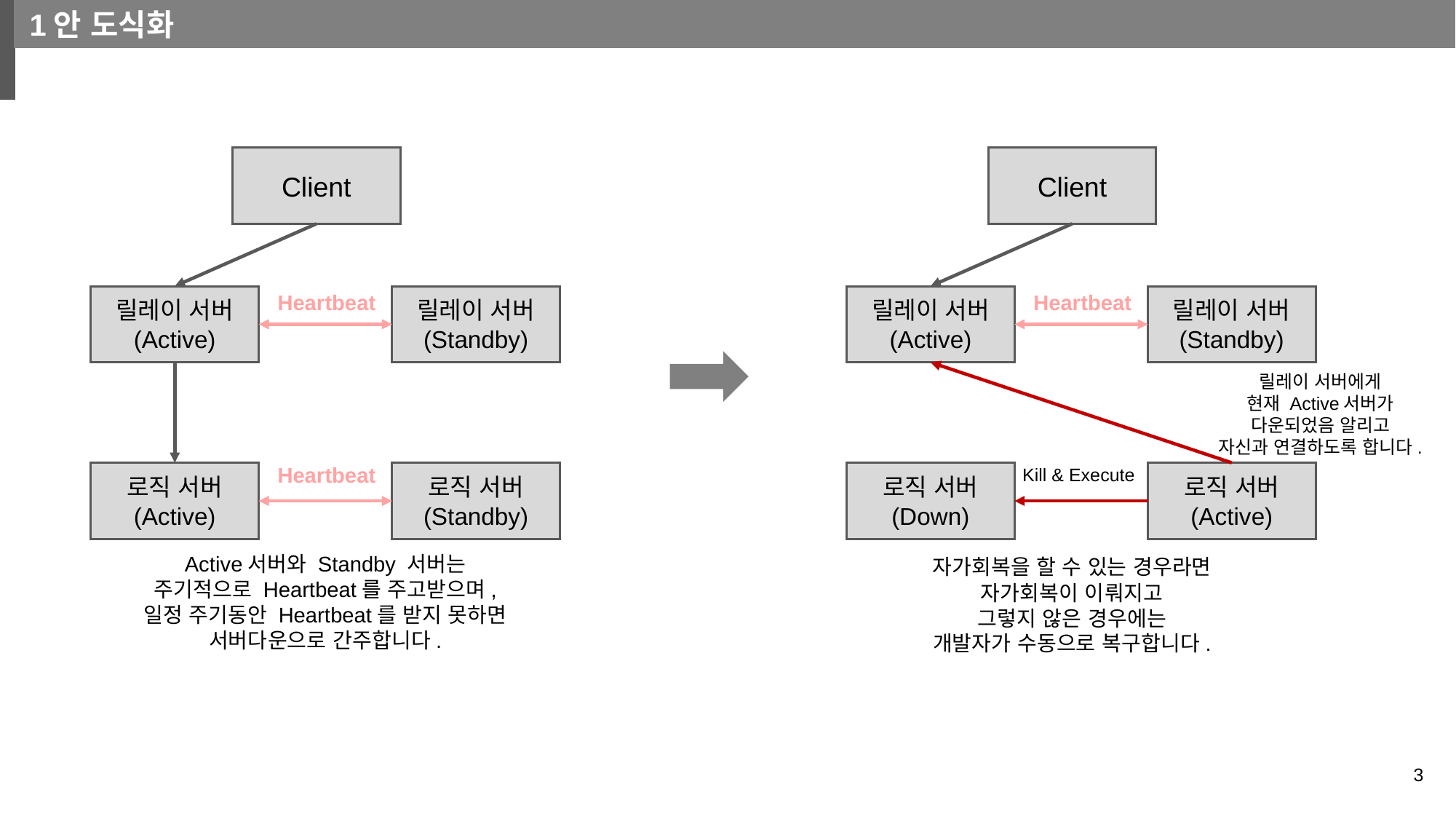

1안 도식화
Client
Client
Heartbeat
Heartbeat
릴레이 서버
(Active)
릴레이 서버
(Standby)
릴레이 서버
(Active)
릴레이 서버
(Standby)

릴레이 서버에게
현재 Active서버가
다운되었음 알리고
자신과 연결하도록 합니다.
Heartbeat
Kill & Execute
로직 서버
(Active)
로직 서버
(Standby)
로직 서버
(Down)
로직 서버
(Active)
Active서버와 Standby 서버는
주기적으로 Heartbeat를 주고받으며,
일정 주기동안 Heartbeat를 받지 못하면
서버다운으로 간주합니다.
자가회복을 할 수 있는 경우라면
자가회복이 이뤄지고
그렇지 않은 경우에는
개발자가 수동으로 복구합니다.
3